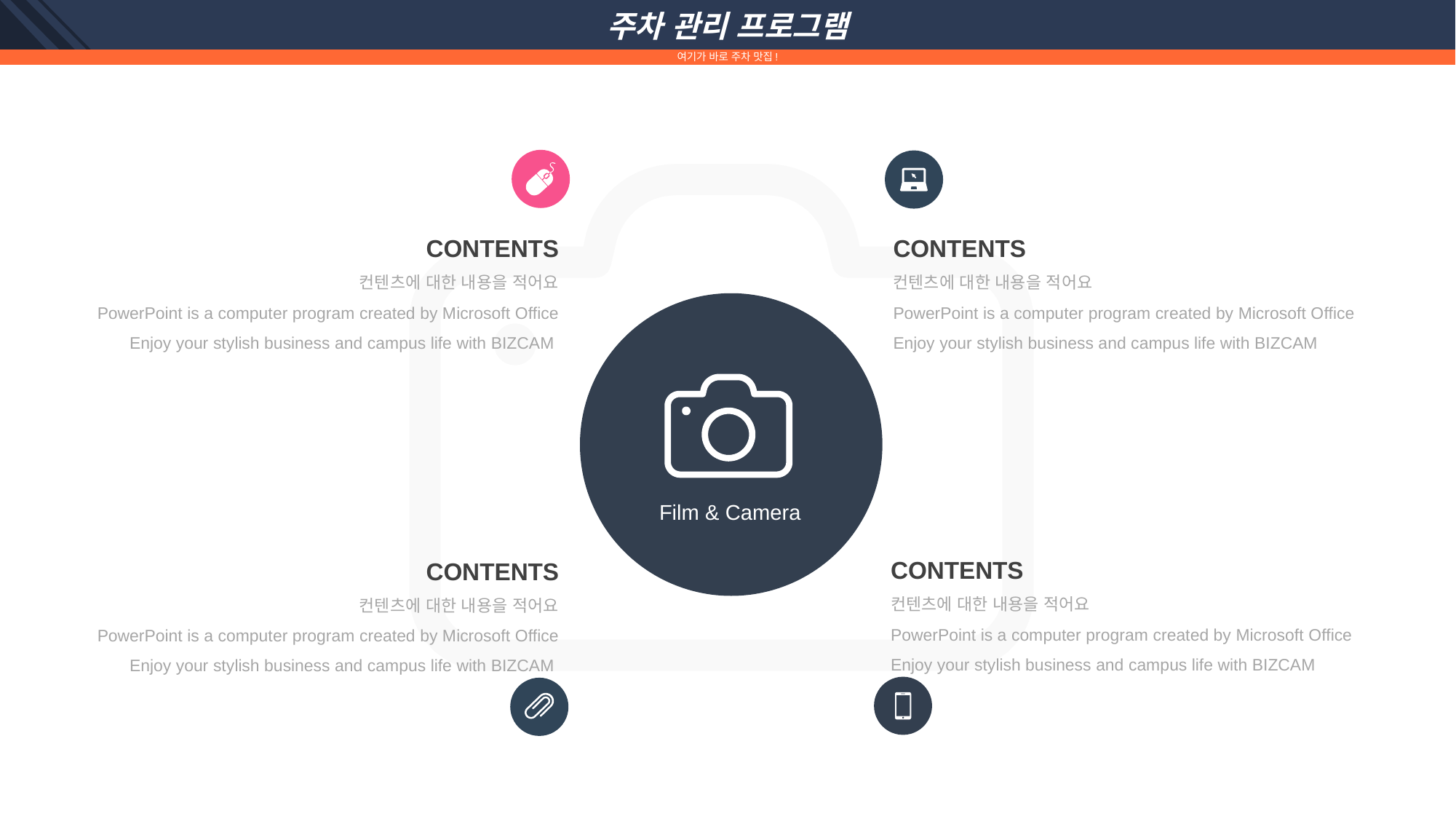

주차 관리 프로그램

여기가 바로 주차 맛집!

CONTENTS
컨텐츠에 대한 내용을 적어요
PowerPoint is a computer program created by Microsoft Office
Enjoy your stylish business and campus life with BIZCAM
CONTENTS
컨텐츠에 대한 내용을 적어요
PowerPoint is a computer program created by Microsoft Office
Enjoy your stylish business and campus life with BIZCAM

Film & Camera
CONTENTS
컨텐츠에 대한 내용을 적어요
PowerPoint is a computer program created by Microsoft Office
Enjoy your stylish business and campus life with BIZCAM
CONTENTS
컨텐츠에 대한 내용을 적어요
PowerPoint is a computer program created by Microsoft Office
Enjoy your stylish business and campus life with BIZCAM